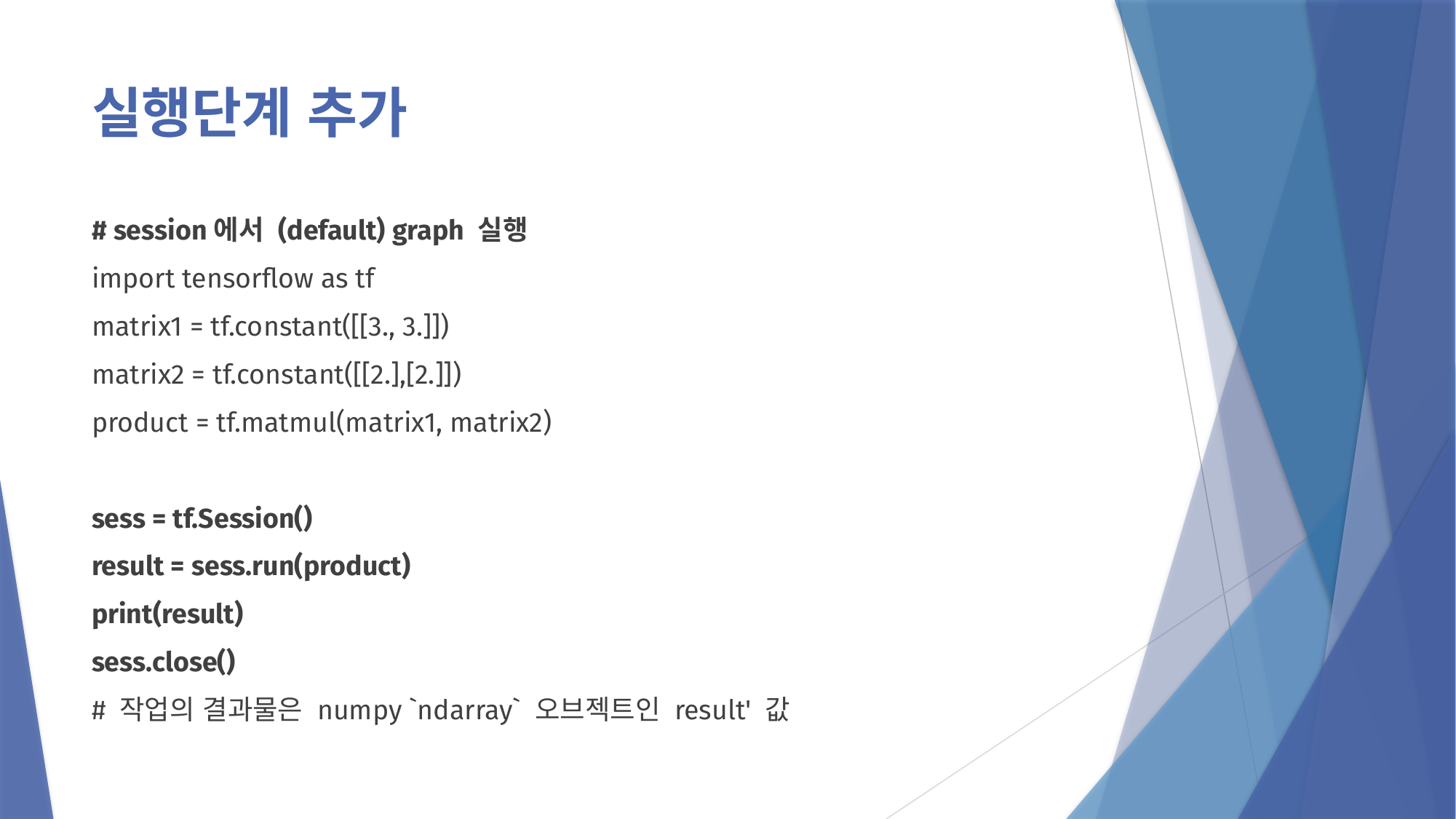

# 실행단계 추가
# session에서 (default) graph 실행
import tensorflow as tf
matrix1 = tf.constant([[3., 3.]])
matrix2 = tf.constant([[2.],[2.]])
product = tf.matmul(matrix1, matrix2)

sess = tf.Session()
result = sess.run(product)
print(result)
sess.close()
# 작업의 결과물은 numpy `ndarray` 오브젝트인 result' 값